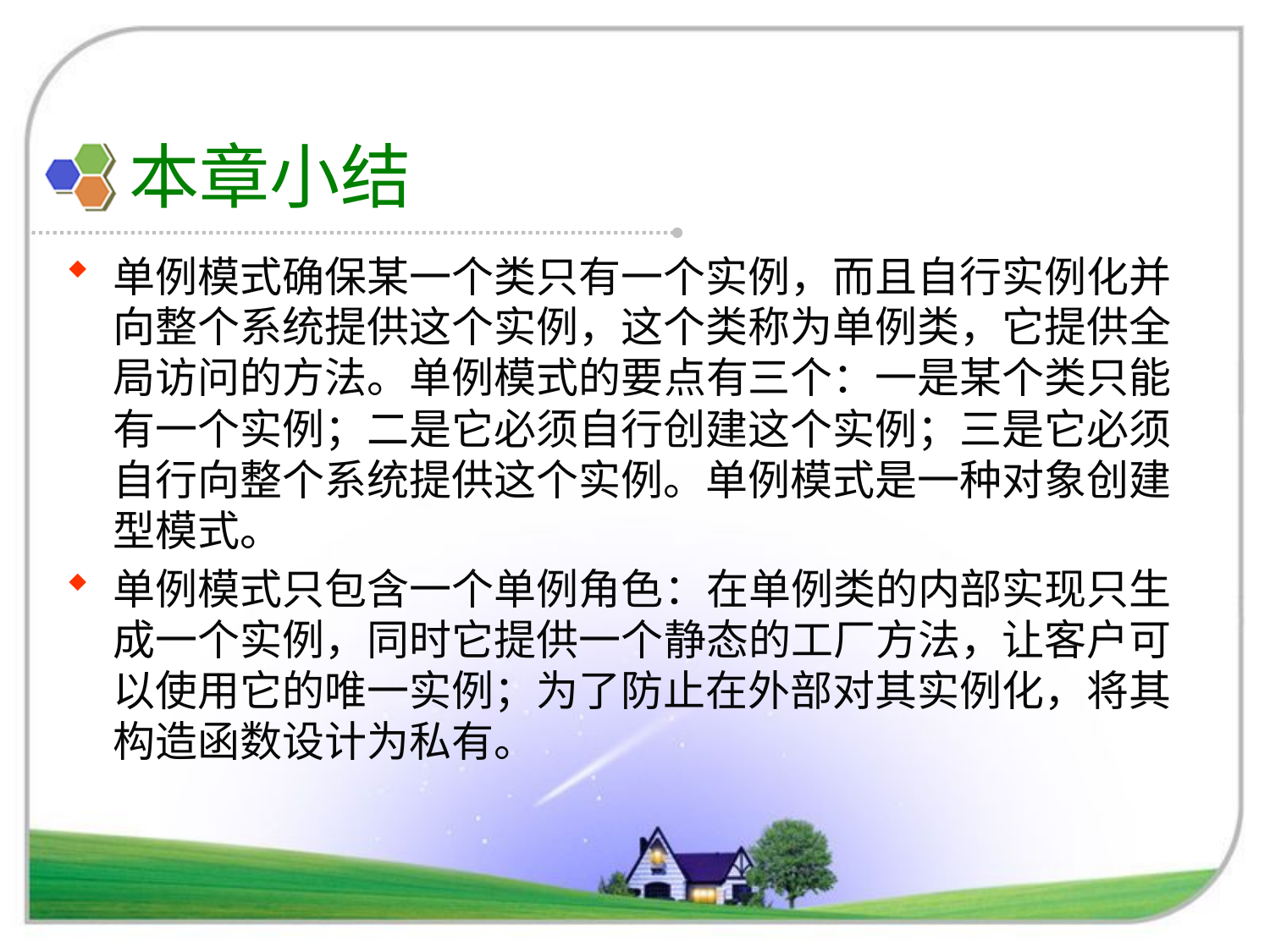

# 本章小结
单例模式确保某一个类只有一个实例，而且自行实例化并向整个系统提供这个实例，这个类称为单例类，它提供全局访问的方法。单例模式的要点有三个：一是某个类只能有一个实例；二是它必须自行创建这个实例；三是它必须自行向整个系统提供这个实例。单例模式是一种对象创建型模式。
单例模式只包含一个单例角色：在单例类的内部实现只生成一个实例，同时它提供一个静态的工厂方法，让客户可以使用它的唯一实例；为了防止在外部对其实例化，将其构造函数设计为私有。